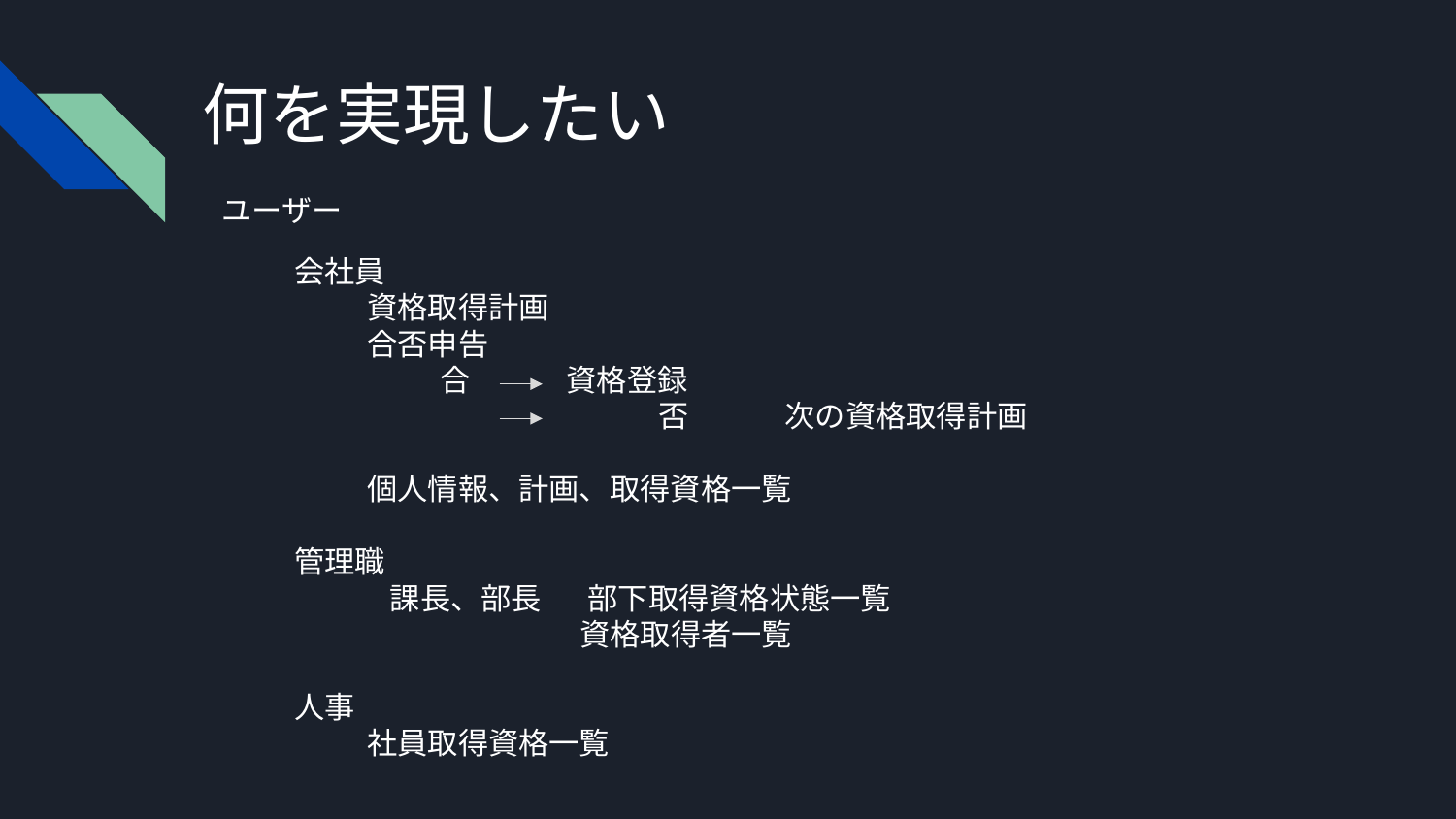

# 何を実現したい
ユーザー
会社員
資格取得計画
合否申告
合            資格登録
			否            次の資格取得計画

個人情報、計画、取得資格一覧

管理職
           課長、部長　  部下取得資格状態一覧
　　　　　　　資格取得者一覧

人事
社員取得資格一覧